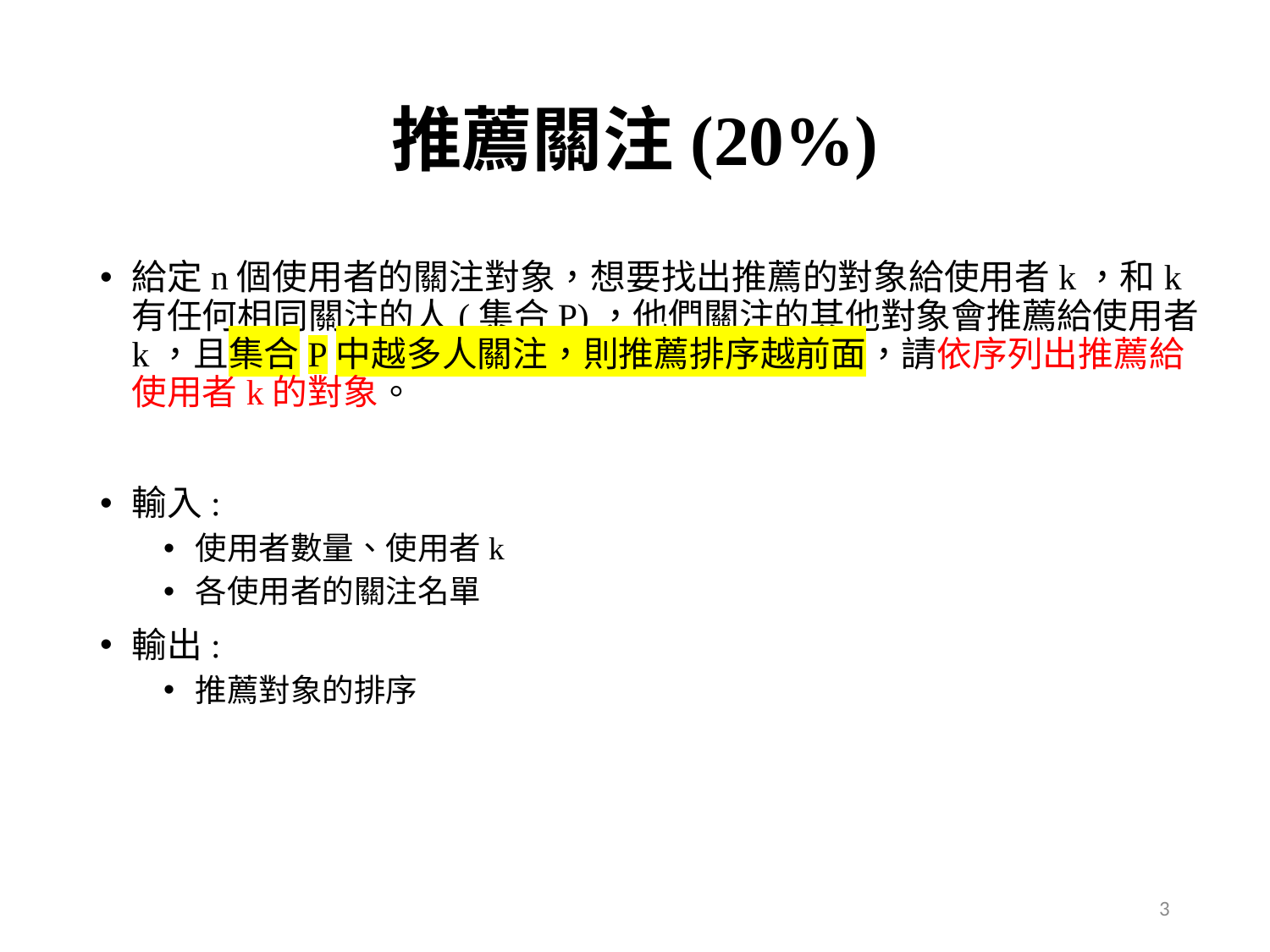

# 推薦關注(20%)
給定n個使用者的關注對象，想要找出推薦的對象給使用者k，和k有任何相同關注的人(集合P)，他們關注的其他對象會推薦給使用者k，且集合P中越多人關注，則推薦排序越前面，請依序列出推薦給使用者k的對象。

輸入:
使用者數量、使用者k
各使用者的關注名單
輸出:
推薦對象的排序
3